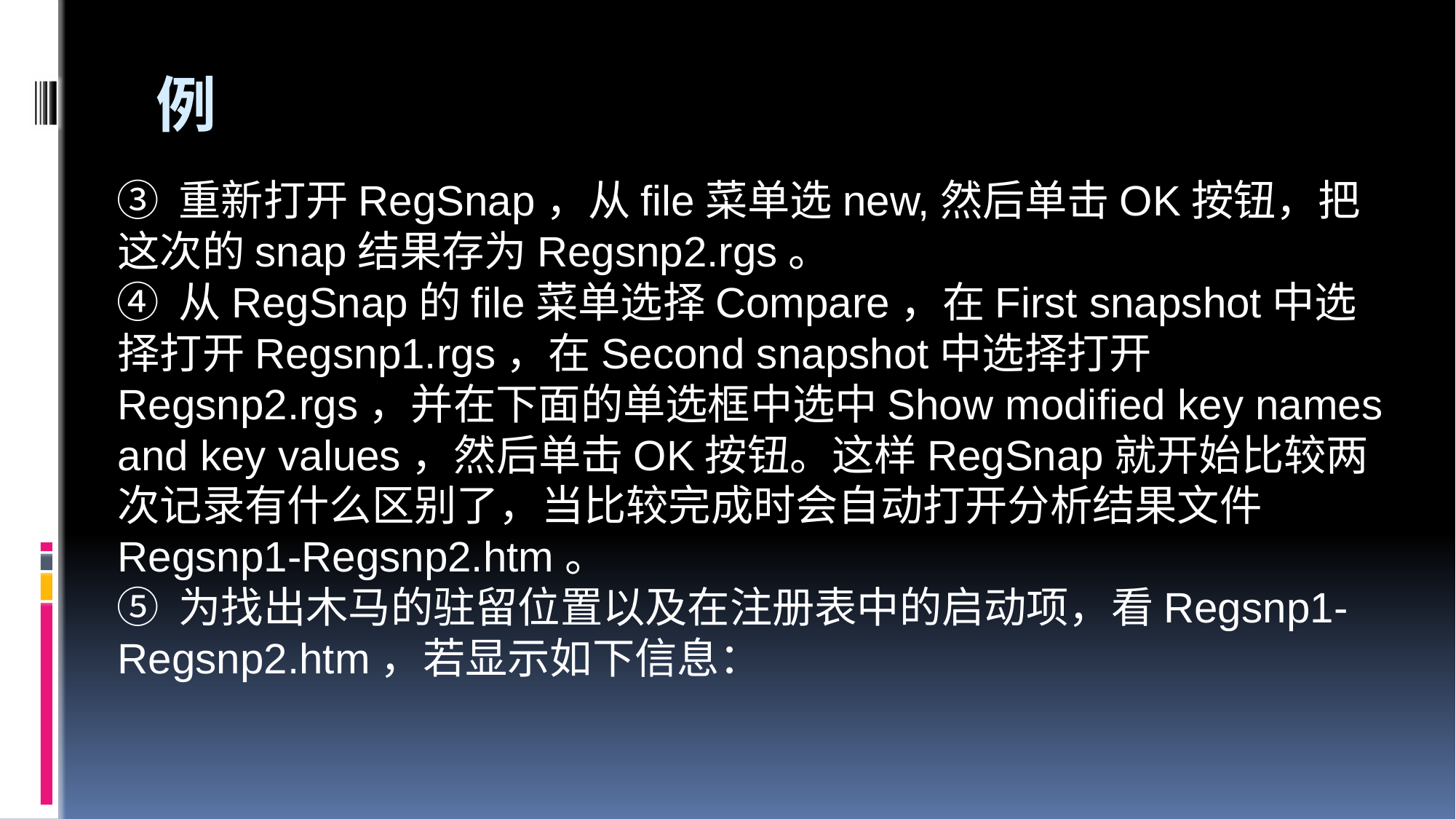

例
③ 重新打开RegSnap，从file菜单选new,然后单击OK按钮，把这次的snap结果存为Regsnp2.rgs。
④ 从RegSnap的file菜单选择Compare，在First snapshot中选择打开Regsnp1.rgs，在Second snapshot中选择打开Regsnp2.rgs，并在下面的单选框中选中Show modified key names and key values，然后单击OK按钮。这样RegSnap就开始比较两次记录有什么区别了，当比较完成时会自动打开分析结果文件Regsnp1-Regsnp2.htm。
⑤ 为找出木马的驻留位置以及在注册表中的启动项，看Regsnp1-Regsnp2.htm，若显示如下信息：